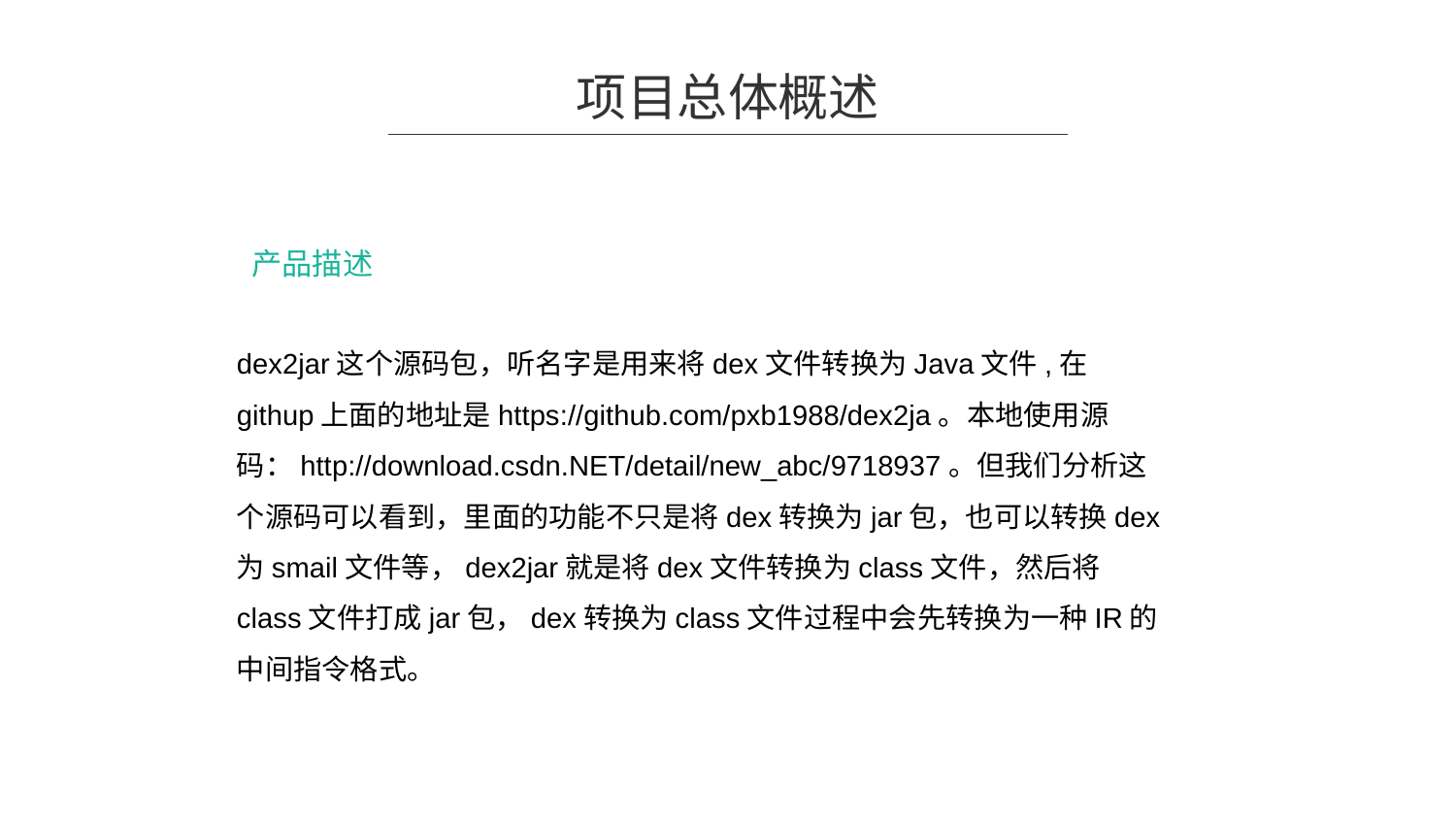

项目总体概述
产品描述
dex2jar这个源码包，听名字是用来将dex文件转换为Java文件,在githup上面的地址是https://github.com/pxb1988/dex2ja。本地使用源码：http://download.csdn.NET/detail/new_abc/9718937。但我们分析这个源码可以看到，里面的功能不只是将dex转换为jar包，也可以转换dex为smail文件等，dex2jar就是将dex文件转换为class文件，然后将class文件打成jar包，dex转换为class文件过程中会先转换为一种IR的中间指令格式。